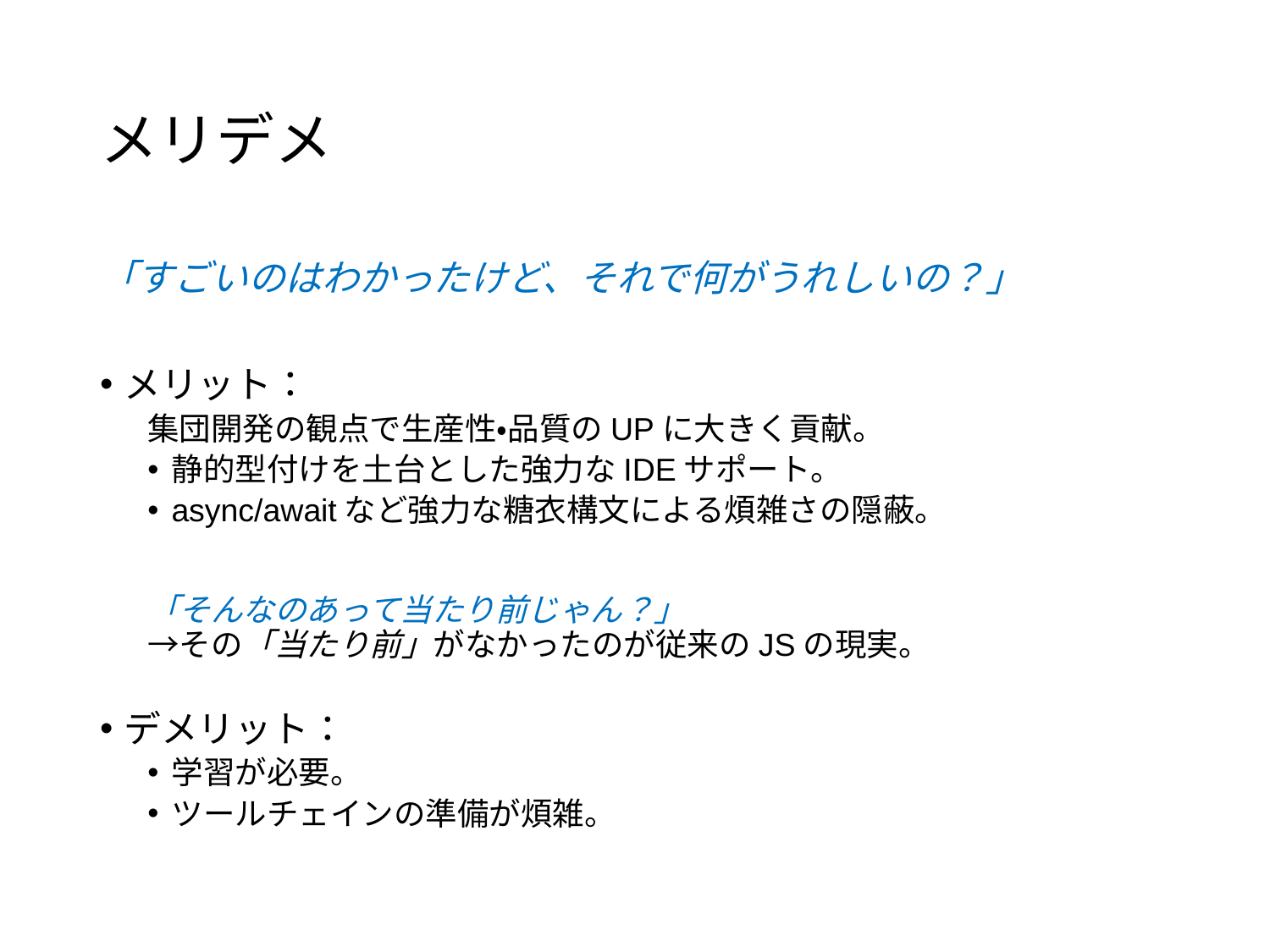

# メリデメ
「すごいのはわかったけど、それで何がうれしいの？」

メリット：
集団開発の観点で生産性・品質のUPに大きく貢献。
静的型付けを土台とした強力なIDEサポート。
async/awaitなど強力な糖衣構文による煩雑さの隠蔽。

「そんなのあって当たり前じゃん？」
→その「当たり前」がなかったのが従来のJSの現実。
デメリット：
学習が必要。
ツールチェインの準備が煩雑。